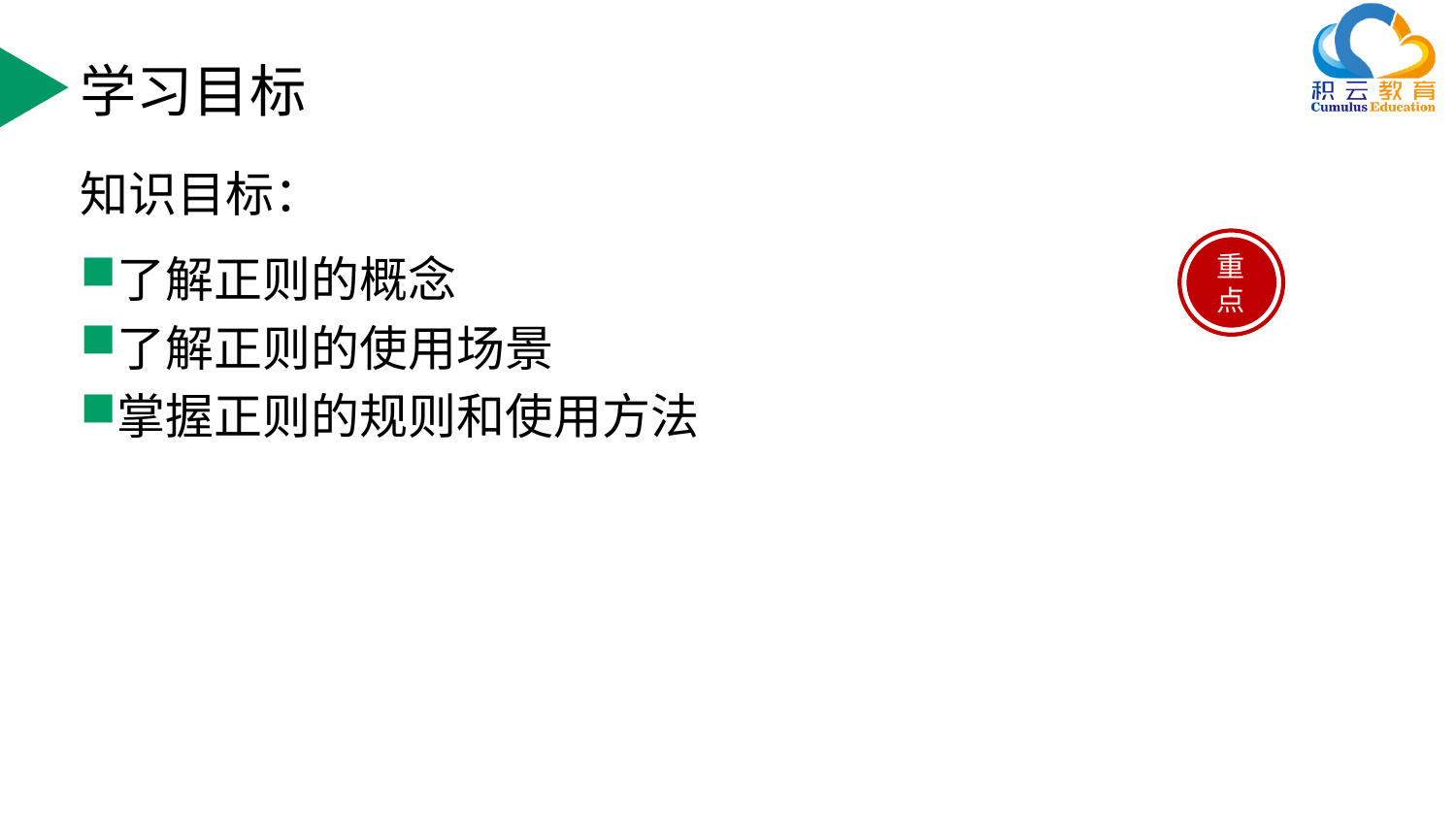

# 学习目标
知识目标：
了解正则的概念
了解正则的使用场景
掌握正则的规则和使用方法

重点